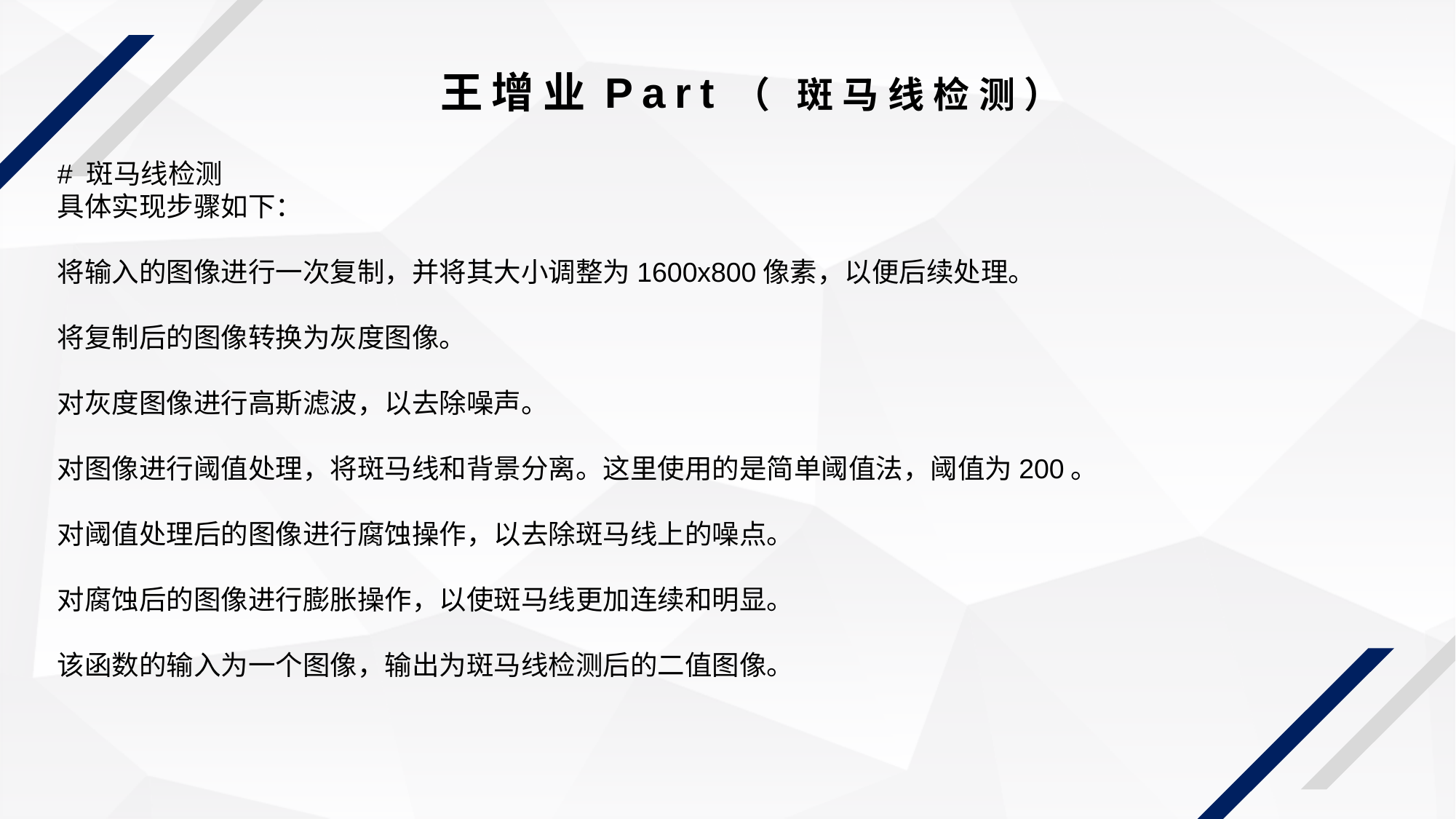

王增业Part（ 斑马线检测）

# 斑马线检测
具体实现步骤如下：

将输入的图像进行一次复制，并将其大小调整为1600x800像素，以便后续处理。

将复制后的图像转换为灰度图像。

对灰度图像进行高斯滤波，以去除噪声。

对图像进行阈值处理，将斑马线和背景分离。这里使用的是简单阈值法，阈值为200。

对阈值处理后的图像进行腐蚀操作，以去除斑马线上的噪点。

对腐蚀后的图像进行膨胀操作，以使斑马线更加连续和明显。

该函数的输入为一个图像，输出为斑马线检测后的二值图像。